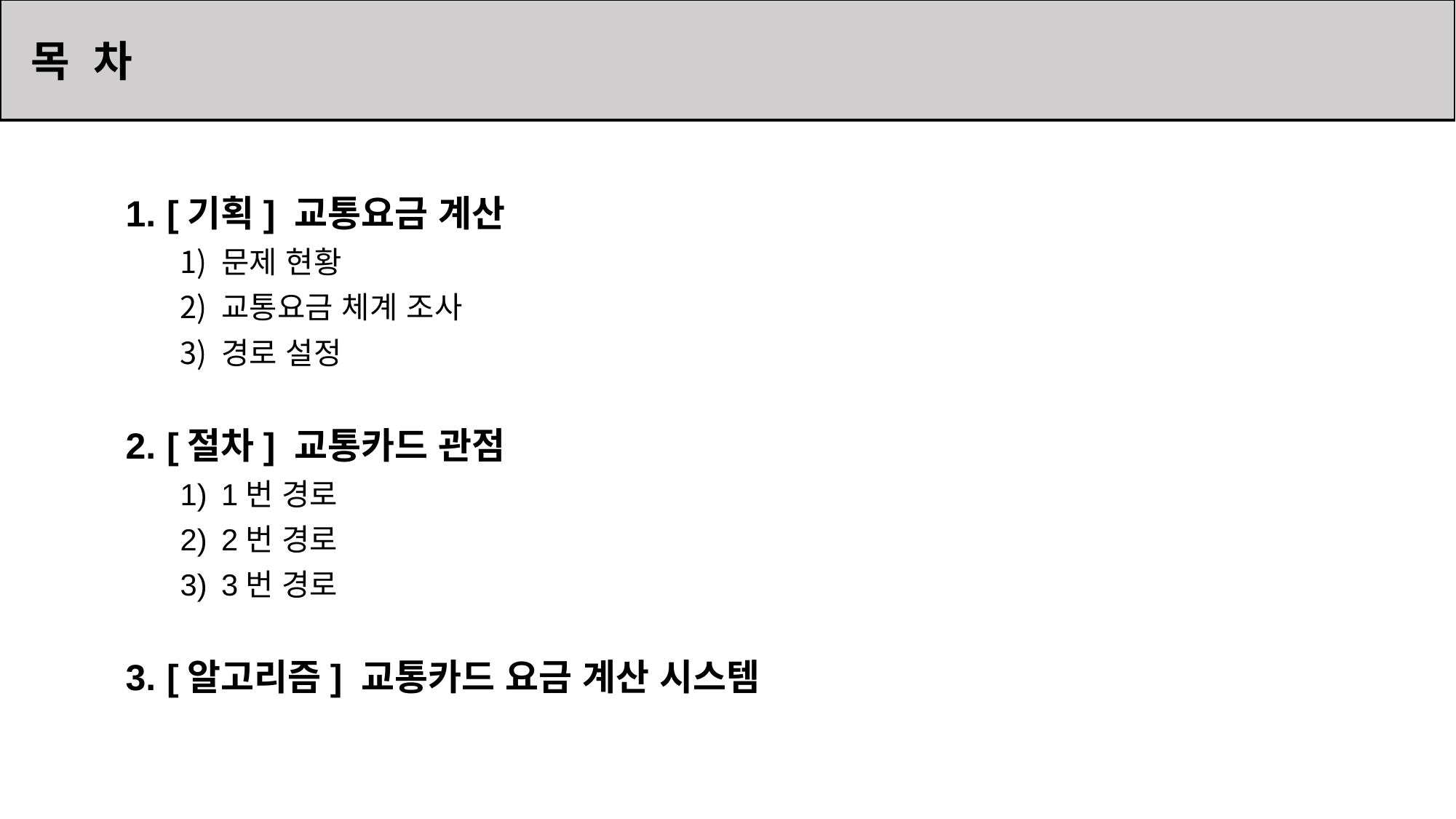

목  차
[기획] 교통요금 계산
문제 현황
교통요금 체계 조사
경로 설정

[절차] 교통카드 관점
1번 경로
2번 경로
3번 경로

[알고리즘] 교통카드 요금 계산 시스템